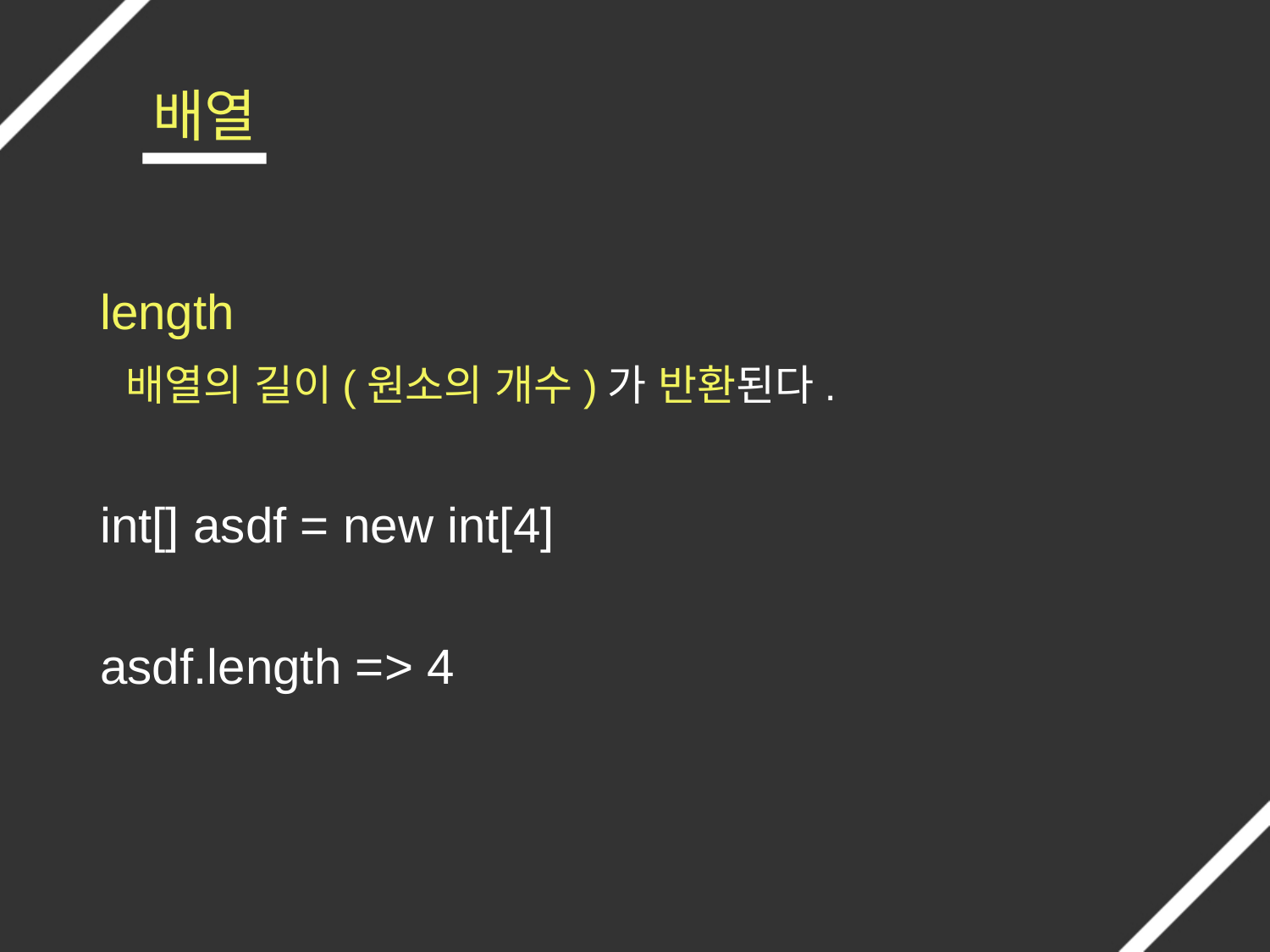

# 배열

length
 배열의 길이(원소의 개수)가 반환된다.

int[] asdf = new int[4]

asdf.length => 4